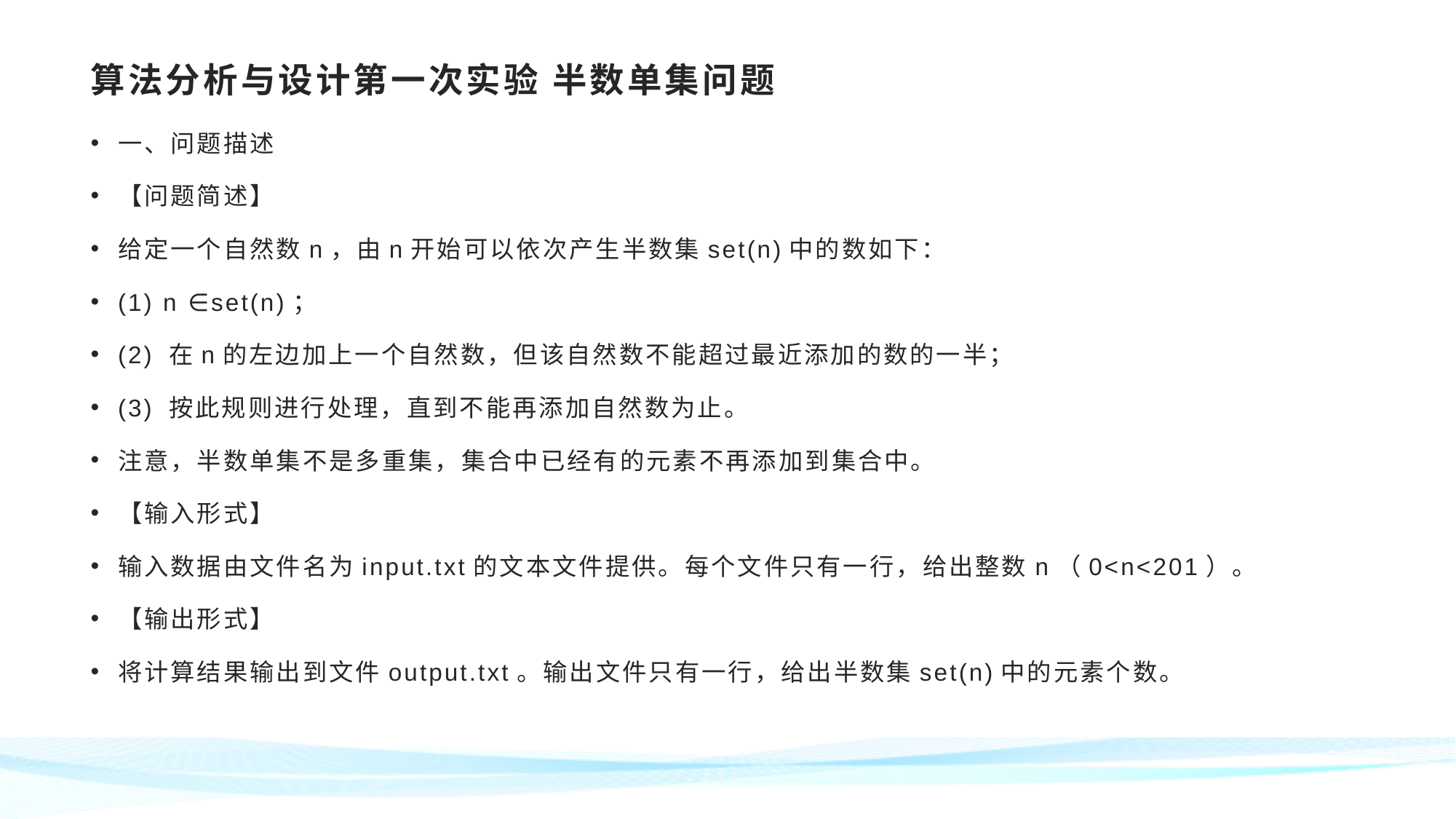

# 算法分析与设计第一次实验 半数单集问题
一、问题描述
【问题简述】
给定一个自然数n，由n开始可以依次产生半数集set(n)中的数如下：
(1) n ∈set(n)；
(2) 在n的左边加上一个自然数，但该自然数不能超过最近添加的数的一半；
(3) 按此规则进行处理，直到不能再添加自然数为止。
注意，半数单集不是多重集，集合中已经有的元素不再添加到集合中。
【输入形式】
输入数据由文件名为input.txt的文本文件提供。每个文件只有一行，给出整数n（0<n<201）。
【输出形式】
将计算结果输出到文件output.txt。输出文件只有一行，给出半数集set(n)中的元素个数。